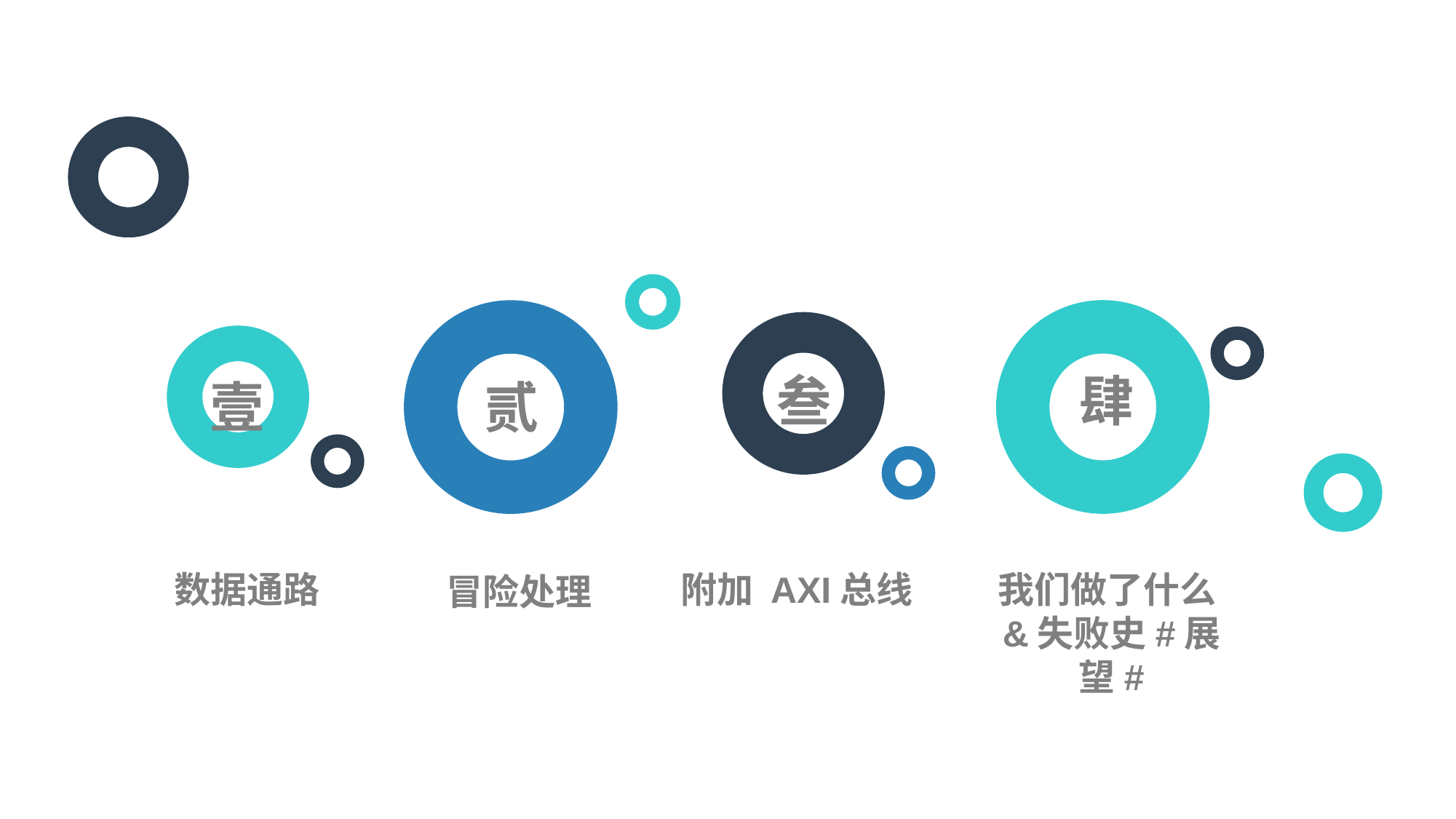

### Chart

| Category |
|---|

### Chart

| Category | 销售额 |
|---|---|
| 第一季度 | 8.2 |

### Chart

| Category |
|---|

### Chart

| Category | 销售额 |
|---|---|
| 第一季度 | 8.2 |

### Chart

| Category | 销售额 |
|---|---|
| 第一季度 | 8.2 |
贰

### Chart

| Category | 销售额 |
|---|---|
| 第一季度 | 8.2 |

### Chart

| Category | 销售额 |
|---|---|
| 第一季度 | 8.2 |

### Chart

| Category | 销售额 |
|---|---|
| 第一季度 | 8.2 |
壹

### Chart

| Category |
|---|

### Chart

| Category | 销售额 |
|---|---|
| 第一季度 | 8.2 |

### Chart

| Category | 销售额 |
|---|---|
| 第一季度 | 8.2 |

### Chart

| Category | 销售额 |
|---|---|
| 第一季度 | 8.2 |

### Chart

| Category | 销售额 |
|---|---|
| 第一季度 | 8.2 |
冒险处理、
数据通路
附加 AXI总线
我们做了什么&失败史#展望#

肆
叁